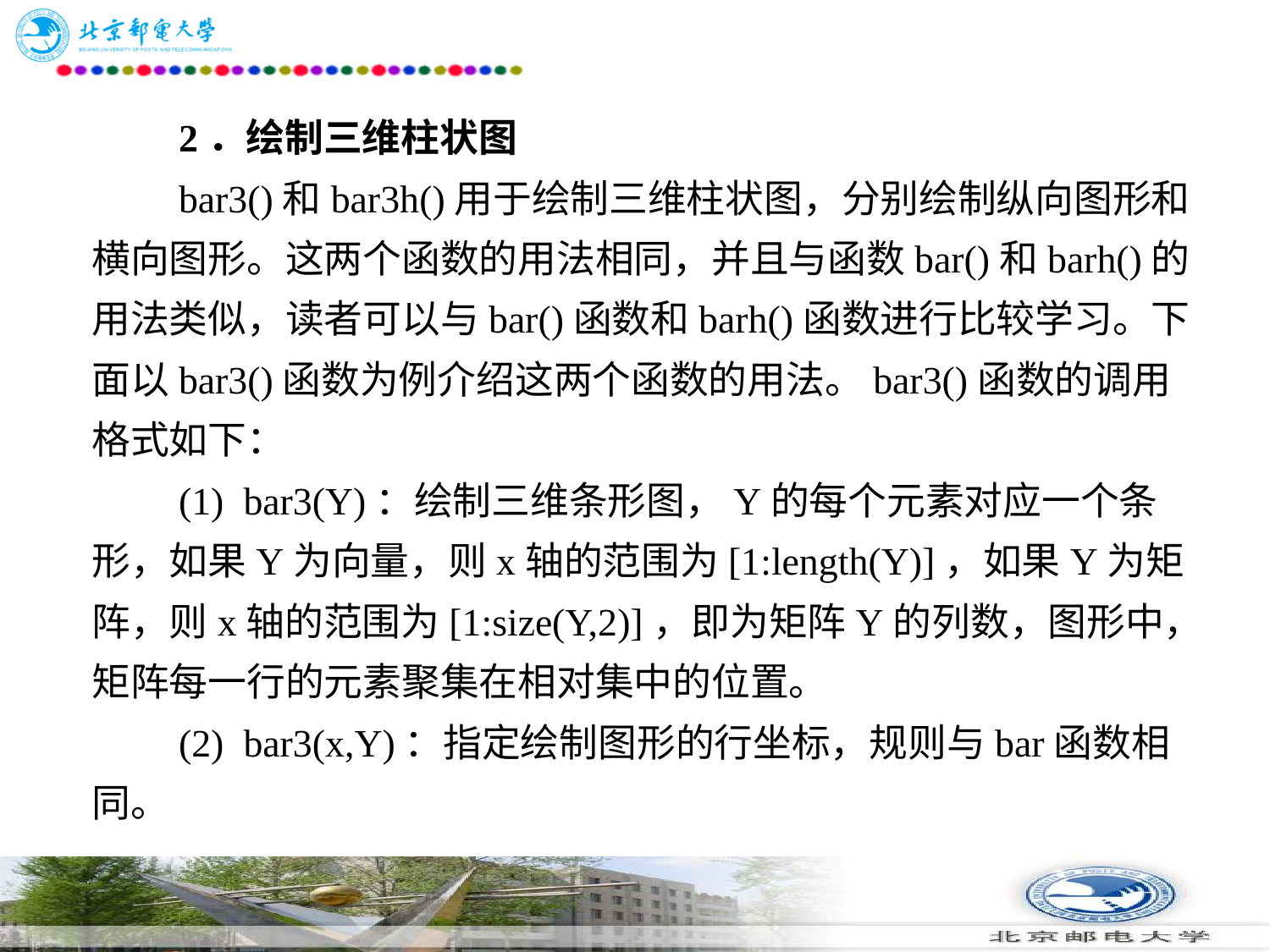

# 2．绘制三维柱状图 　　bar3()和bar3h()用于绘制三维柱状图，分别绘制纵向图形和横向图形。这两个函数的用法相同，并且与函数bar()和barh()的用法类似，读者可以与bar()函数和barh()函数进行比较学习。下面以bar3()函数为例介绍这两个函数的用法。bar3()函数的调用格式如下： 　　(1)  bar3(Y)：绘制三维条形图，Y的每个元素对应一个条形，如果Y为向量，则x轴的范围为[1:length(Y)]，如果Y为矩阵，则x轴的范围为[1:size(Y,2)]，即为矩阵Y的列数，图形中，矩阵每一行的元素聚集在相对集中的位置。 　　(2)  bar3(x,Y)：指定绘制图形的行坐标，规则与bar函数相同。